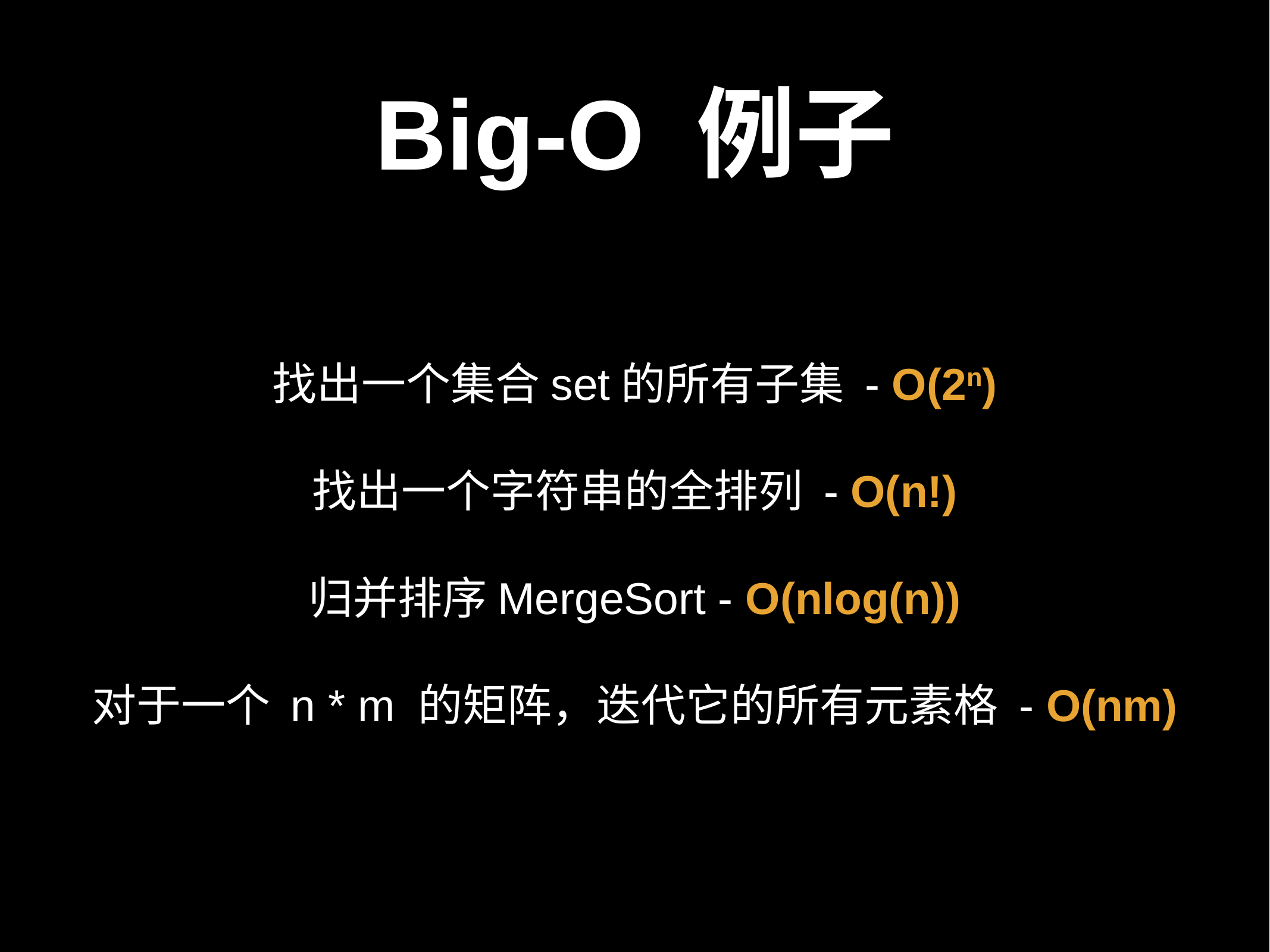

# Big-O 例子
找出一个集合set的所有子集 - O(2n)

找出一个字符串的全排列 - O(n!)

归并排序MergeSort - O(nlog(n))

对于一个 n * m 的矩阵，迭代它的所有元素格 - O(nm)